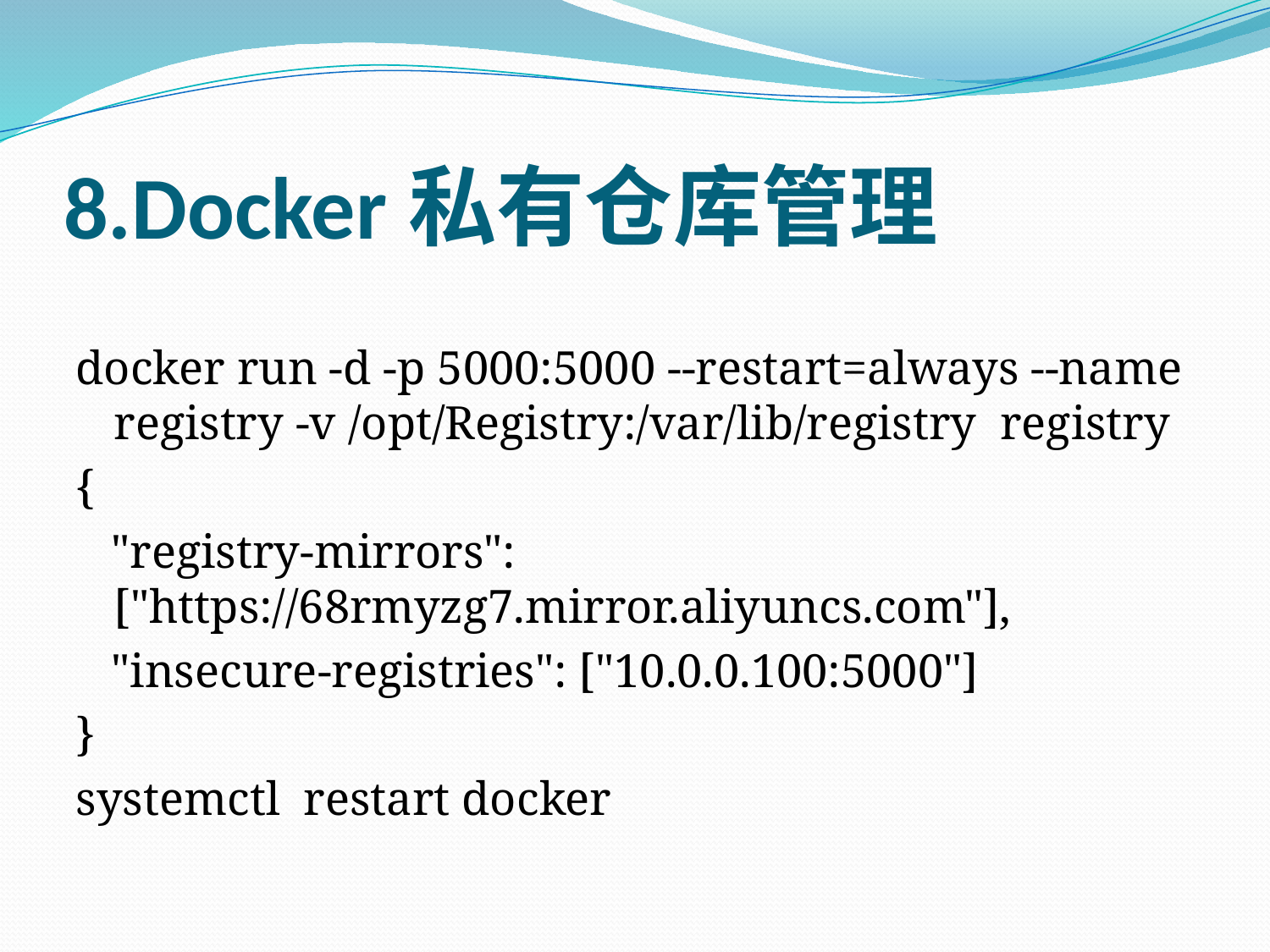

# 8.Docker私有仓库管理

docker run -d -p 5000:5000 --restart=always --name registry -v /opt/Registry:/var/lib/registry  registry
{
   "registry-mirrors": ["https://68rmyzg7.mirror.aliyuncs.com"],
   "insecure-registries": ["10.0.0.100:5000"]
}
systemctl  restart docker